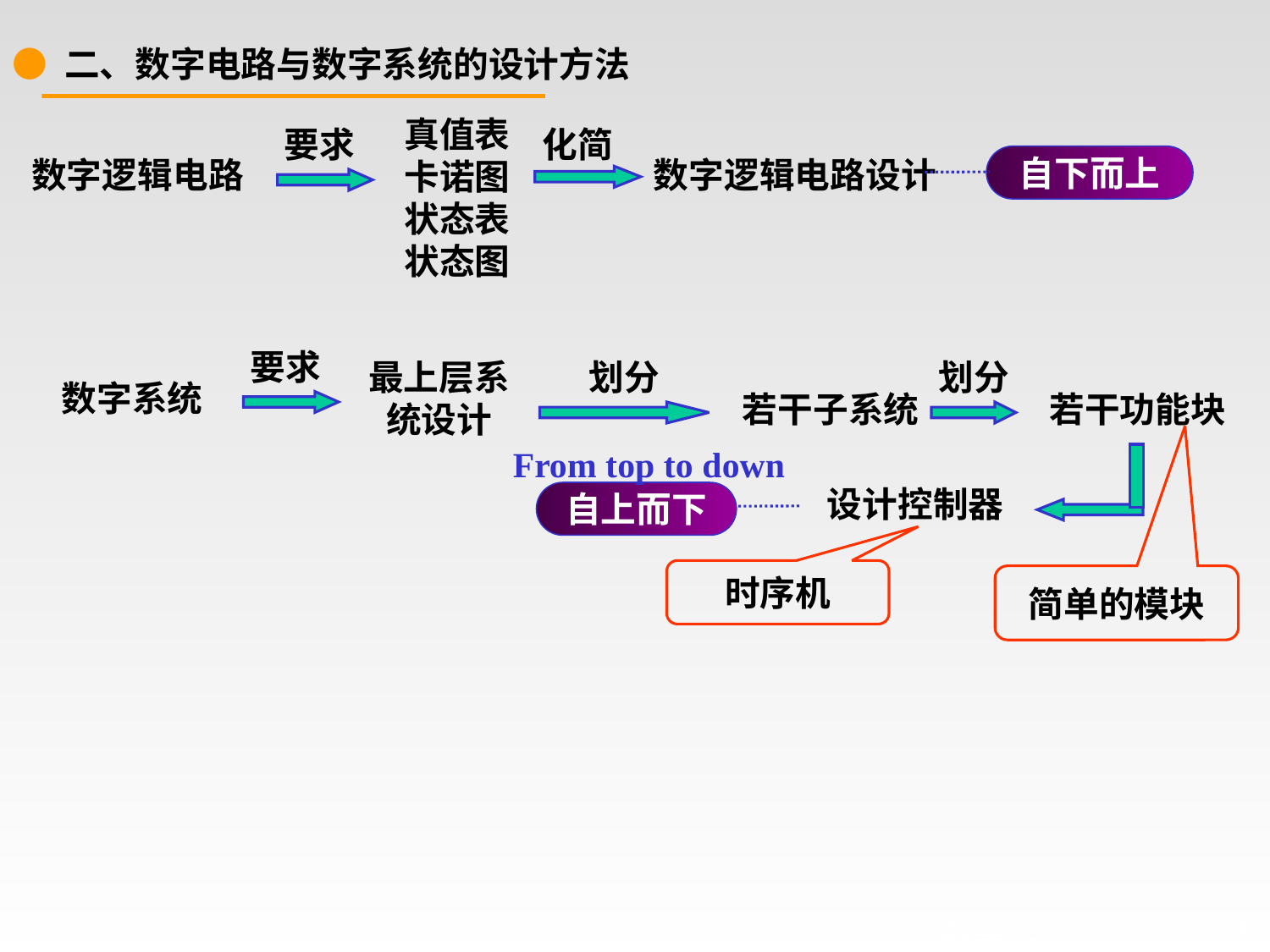

● 二、数字电路与数字系统的设计方法

真值表卡诺图状态表状态图
化简
要求
数字逻辑电路
数字逻辑电路设计
自下而上

要求
最上层系统设计
划分
划分
数字系统
若干子系统
若干功能块

From top to down
自上而下

设计控制器
时序机
简单的模块
# 数字系统的设计方法